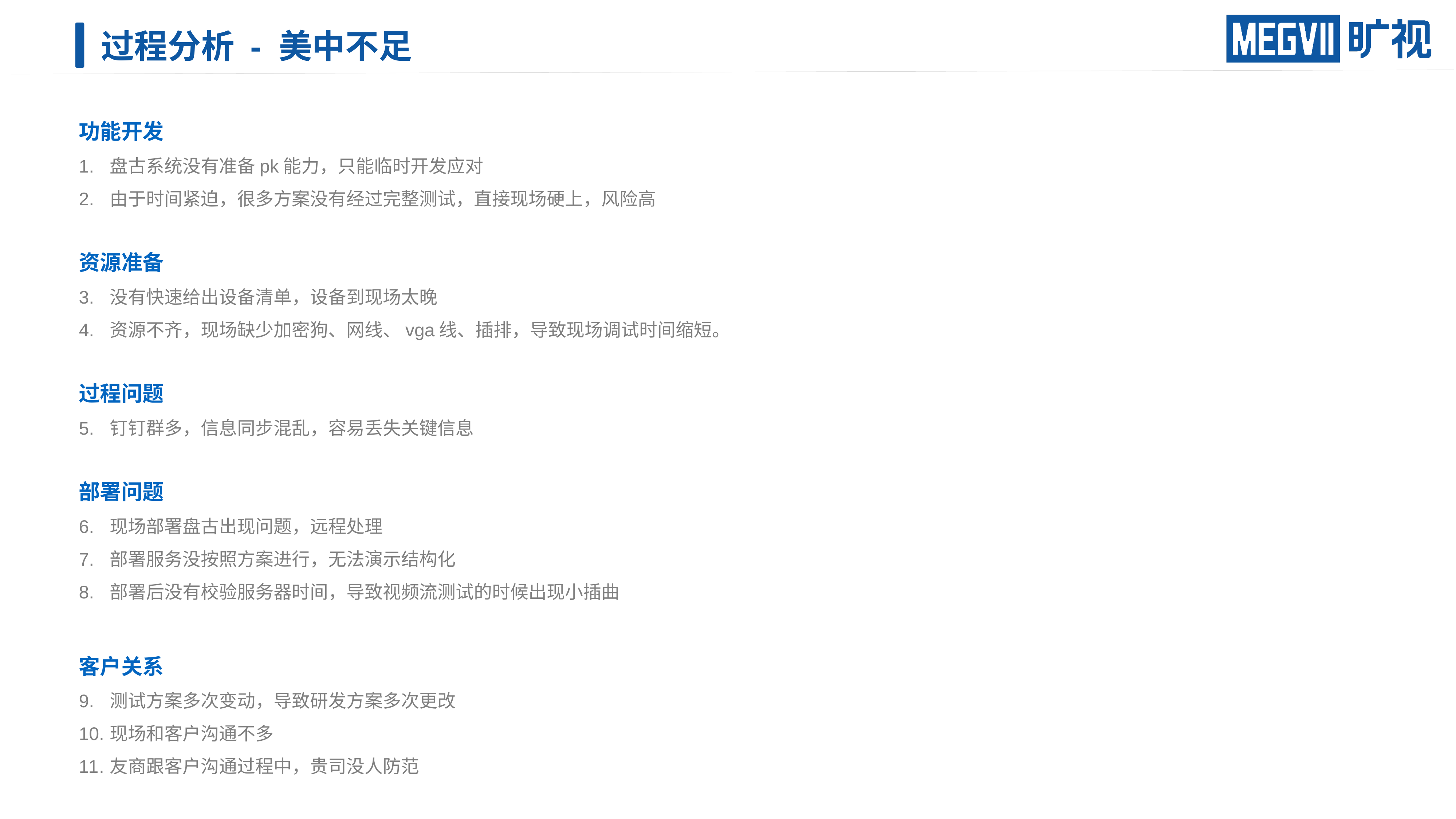

# 过程分析 - 美中不足

功能开发
盘古系统没有准备pk能力，只能临时开发应对
由于时间紧迫，很多方案没有经过完整测试，直接现场硬上，风险高

资源准备
没有快速给出设备清单，设备到现场太晚
资源不齐，现场缺少加密狗、网线、vga线、插排，导致现场调试时间缩短。

过程问题
钉钉群多，信息同步混乱，容易丢失关键信息

部署问题
现场部署盘古出现问题，远程处理
部署服务没按照方案进行，无法演示结构化
部署后没有校验服务器时间，导致视频流测试的时候出现小插曲

客户关系
测试方案多次变动，导致研发方案多次更改
现场和客户沟通不多
友商跟客户沟通过程中，贵司没人防范